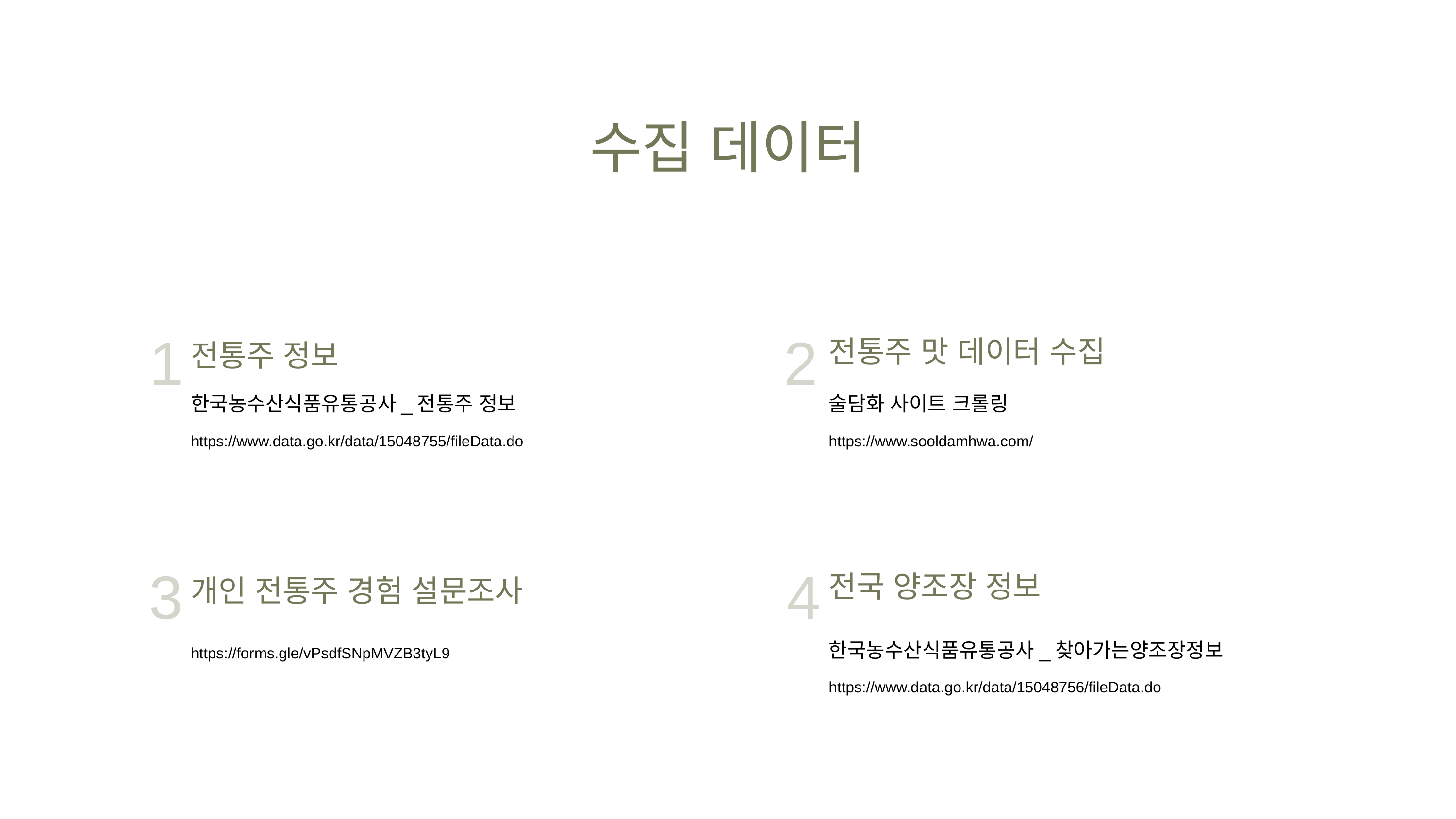

수집 데이터
1
2
전통주 정보
전통주 맛 데이터 수집
한국농수산식품유통공사_전통주 정보
https://www.data.go.kr/data/15048755/fileData.do
술담화 사이트 크롤링
https://www.sooldamhwa.com/
3
4
개인 전통주 경험 설문조사
전국 양조장 정보
https://forms.gle/vPsdfSNpMVZB3tyL9
한국농수산식품유통공사_찾아가는양조장정보
https://www.data.go.kr/data/15048756/fileData.do